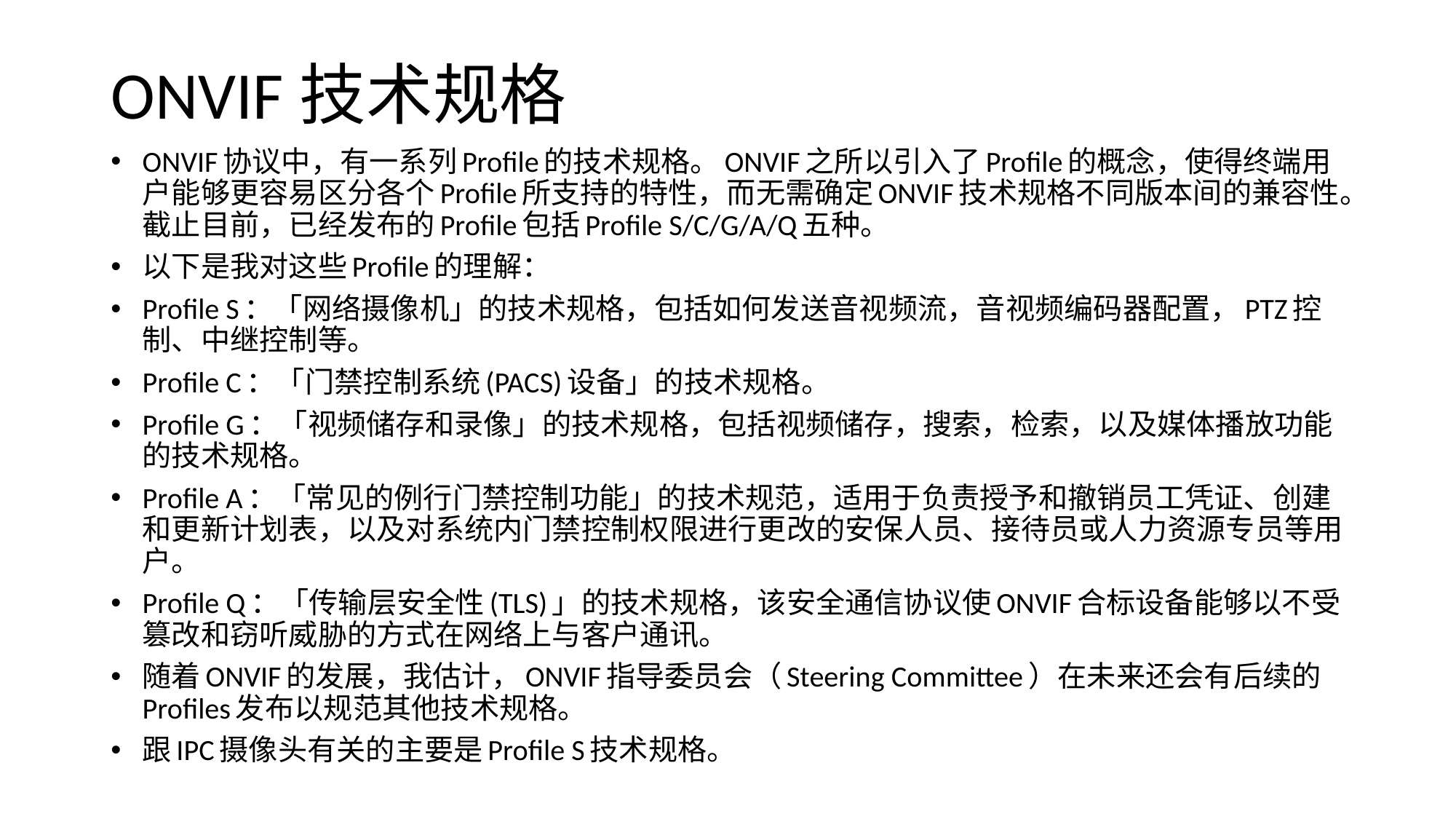

# ONVIF技术规格
ONVIF协议中，有一系列Profile的技术规格。ONVIF之所以引入了Profile的概念，使得终端用户能够更容易区分各个Profile所支持的特性，而无需确定ONVIF技术规格不同版本间的兼容性。截止目前，已经发布的Profile包括Profile S/C/G/A/Q五种。
以下是我对这些Profile的理解：
Profile S：「网络摄像机」的技术规格，包括如何发送音视频流，音视频编码器配置，PTZ控制、中继控制等。
Profile C：「门禁控制系统(PACS)设备」的技术规格。
Profile G：「视频储存和录像」的技术规格，包括视频储存，搜索，检索，以及媒体播放功能的技术规格。
Profile A：「常见的例行门禁控制功能」的技术规范，适用于负责授予和撤销员工凭证、创建和更新计划表，以及对系统内门禁控制权限进行更改的安保人员、接待员或人力资源专员等用户。
Profile Q：「传输层安全性(TLS)」的技术规格，该安全通信协议使ONVIF合标设备能够以不受篡改和窃听威胁的方式在网络上与客户通讯。
随着ONVIF的发展，我估计，ONVIF指导委员会（Steering Committee）在未来还会有后续的Profiles发布以规范其他技术规格。
跟IPC摄像头有关的主要是Profile S技术规格。